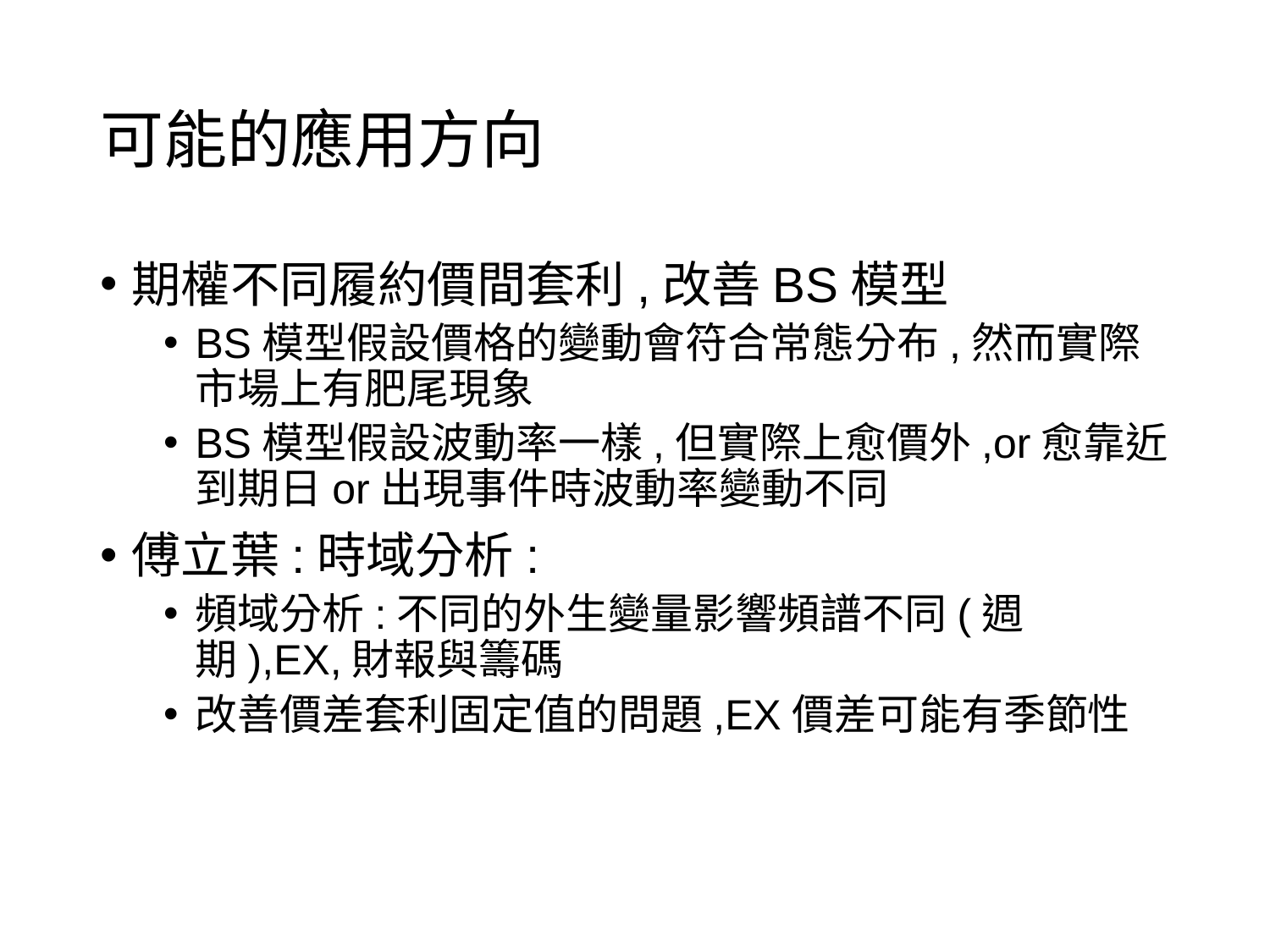

# 可能的應用方向
期權不同履約價間套利,改善BS模型
BS模型假設價格的變動會符合常態分布,然而實際市場上有肥尾現象
BS模型假設波動率一樣,但實際上愈價外,or愈靠近到期日or出現事件時波動率變動不同
傅立葉:時域分析:
頻域分析:不同的外生變量影響頻譜不同(週期),EX,財報與籌碼
改善價差套利固定值的問題,EX價差可能有季節性